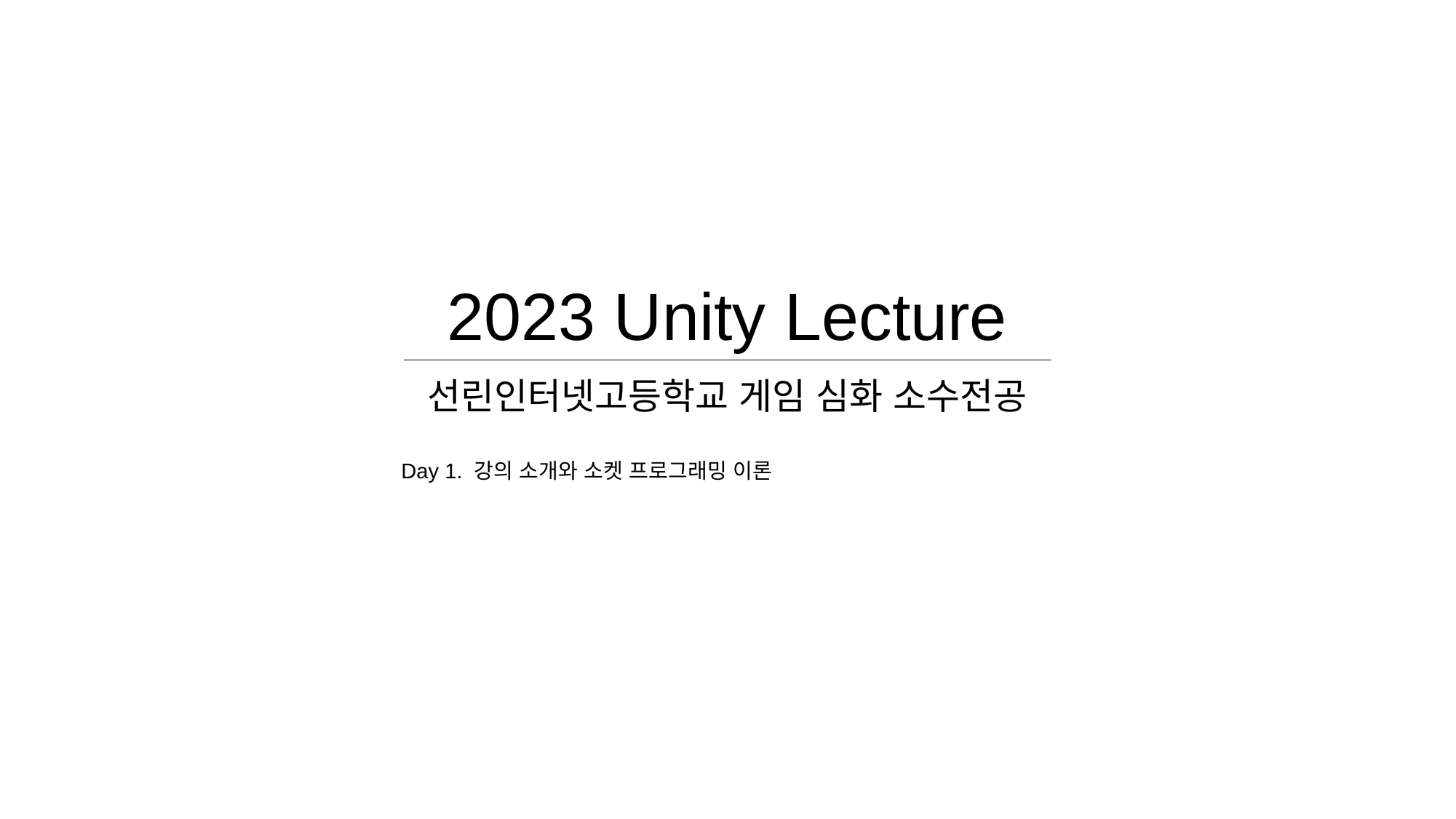

2023 Unity Lecture
선린인터넷고등학교 게임 심화 소수전공
Day 1. 강의 소개와 소켓 프로그래밍 이론